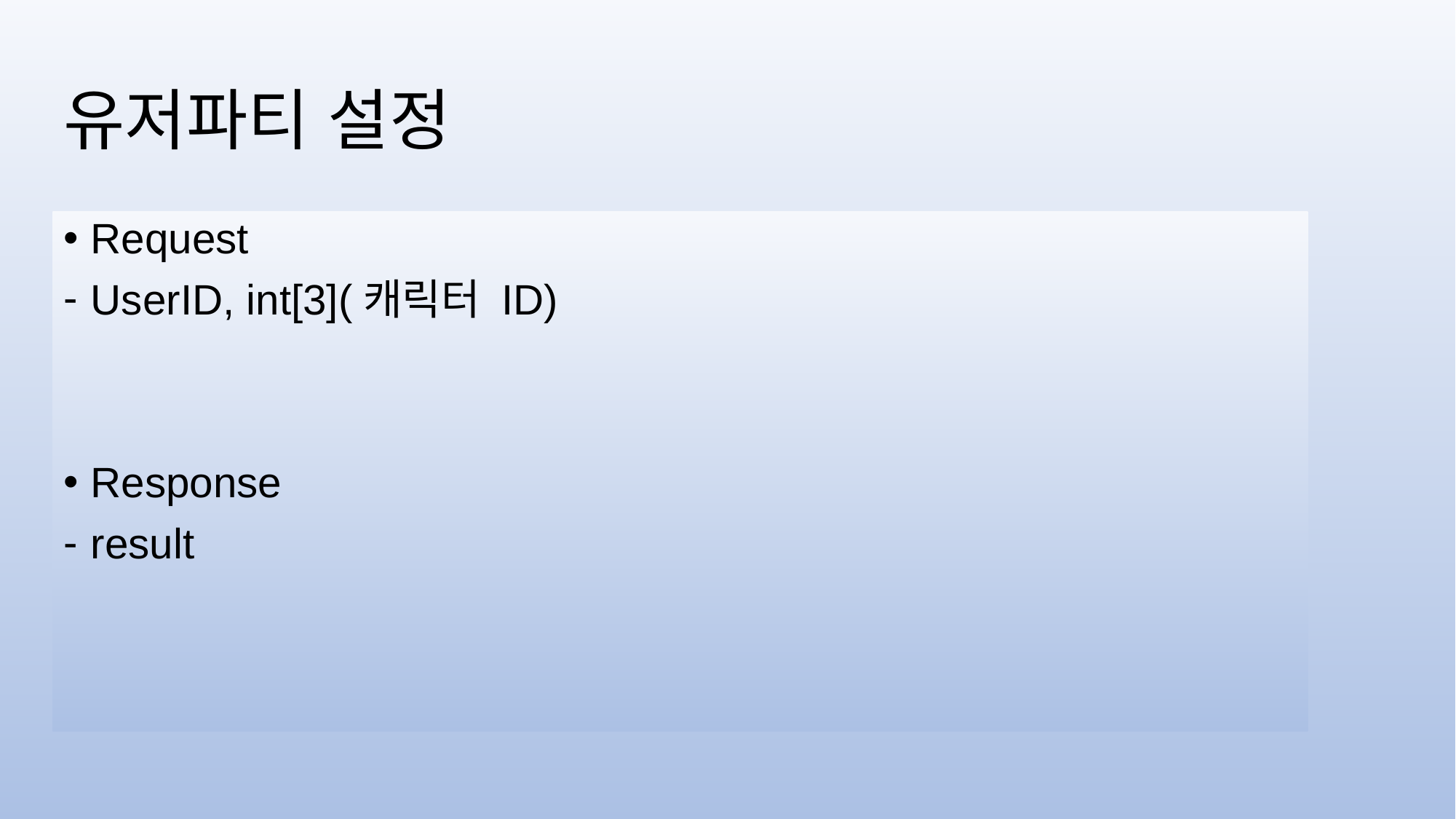

# 유저파티 설정
Request
UserID, int[3](캐릭터 ID)

Response
result